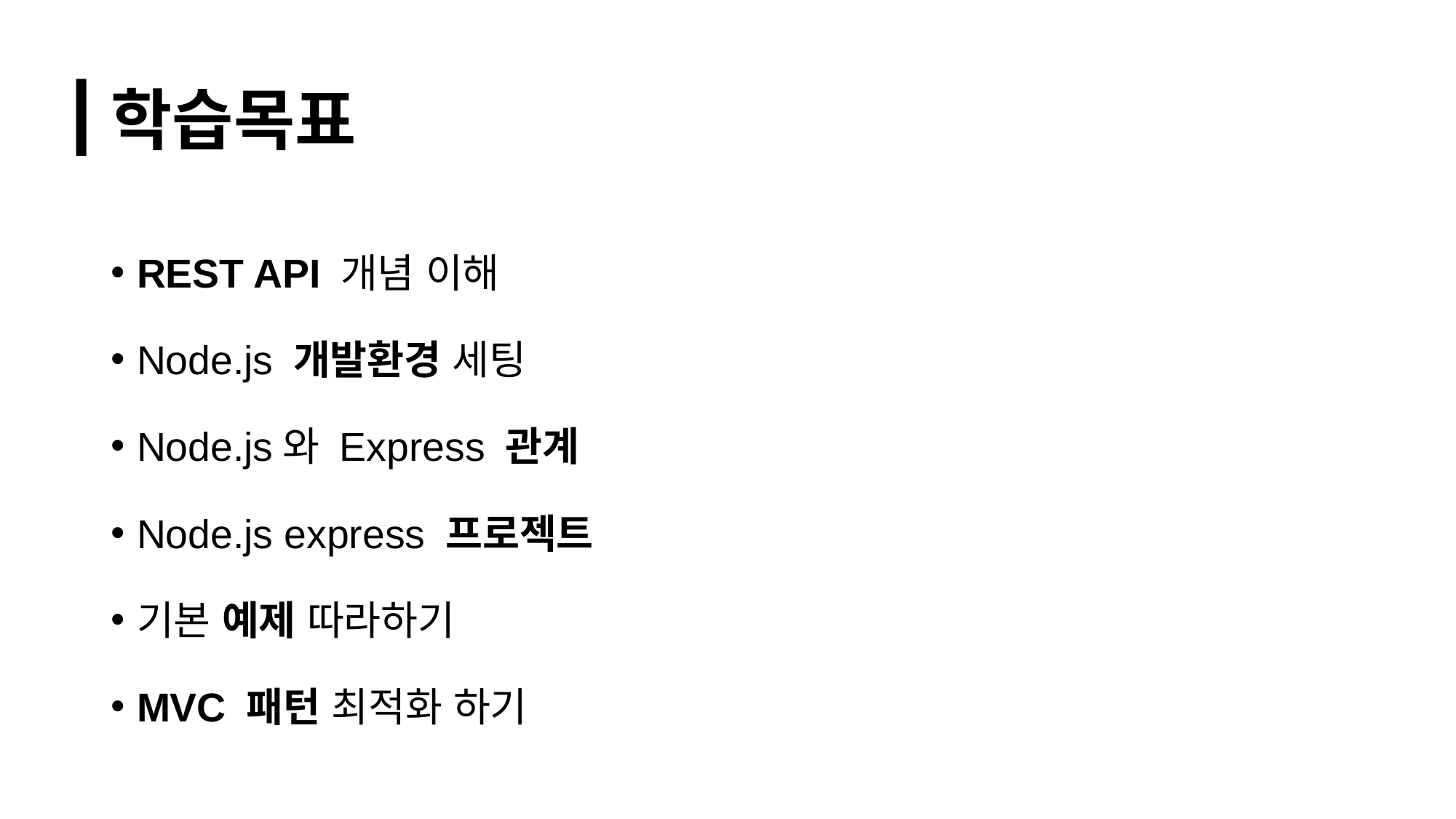

# 학습목표

REST API 개념 이해
Node.js 개발환경 세팅
Node.js와 Express 관계
Node.js express 프로젝트
기본 예제 따라하기
MVC 패턴 최적화 하기